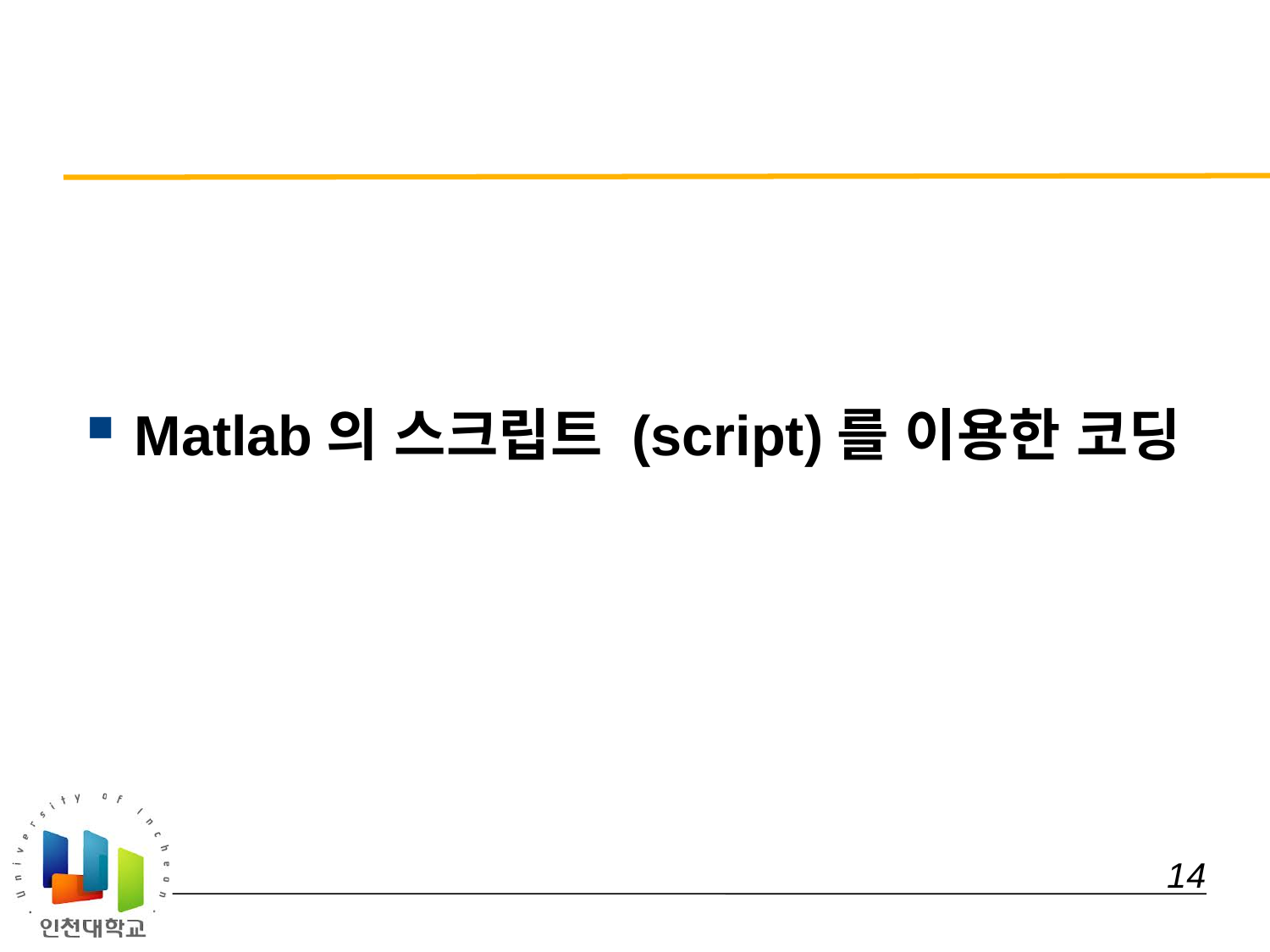

#

Matlab의 스크립트 (script)를 이용한 코딩
 14